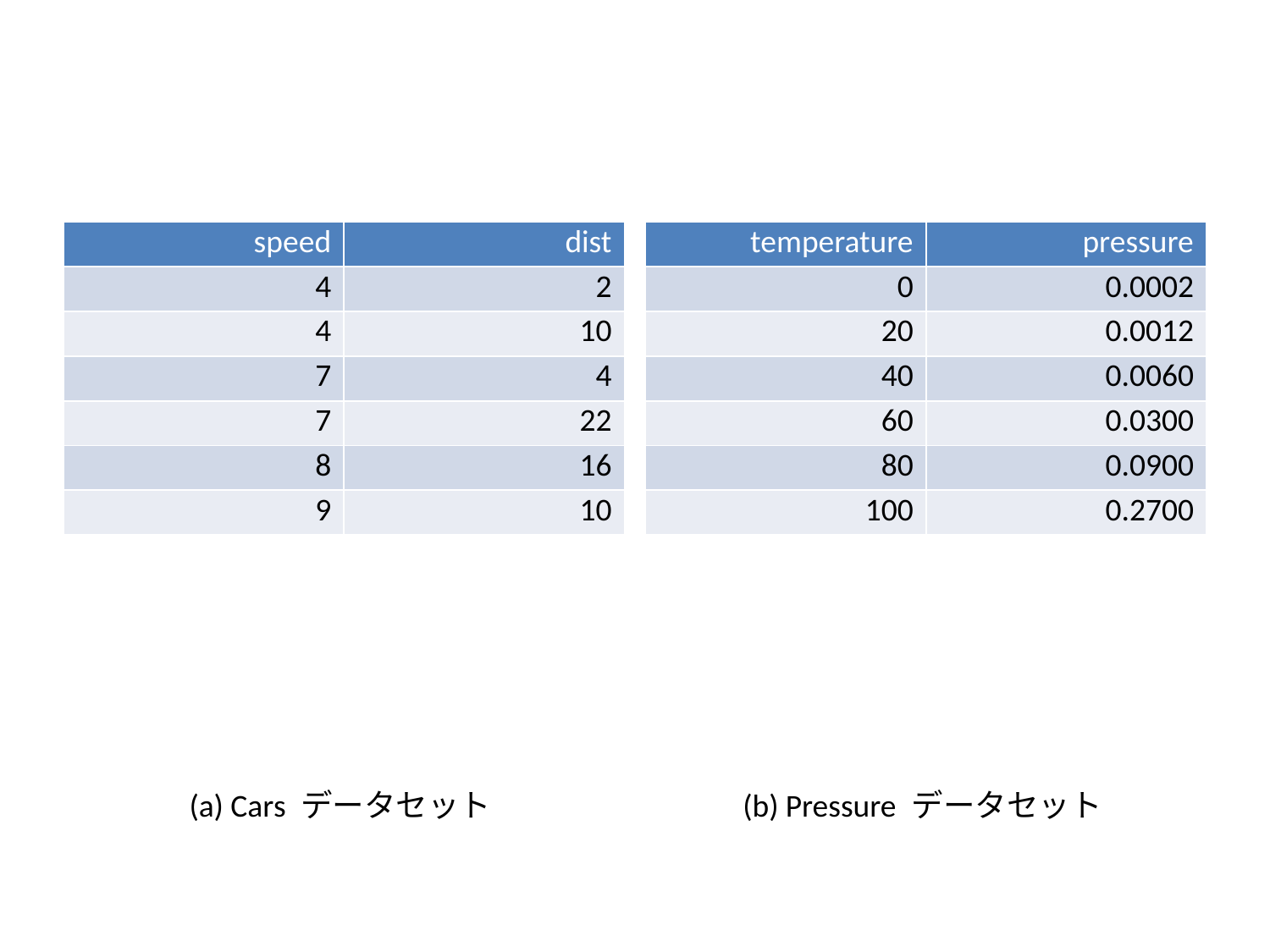

| speed | dist |
| --- | --- |
| 4 | 2 |
| 4 | 10 |
| 7 | 4 |
| 7 | 22 |
| 8 | 16 |
| 9 | 10 |
| temperature | pressure |
| --- | --- |
| 0 | 0.0002 |
| 20 | 0.0012 |
| 40 | 0.0060 |
| 60 | 0.0300 |
| 80 | 0.0900 |
| 100 | 0.2700 |
(a) Cars データセット
(b) Pressure データセット